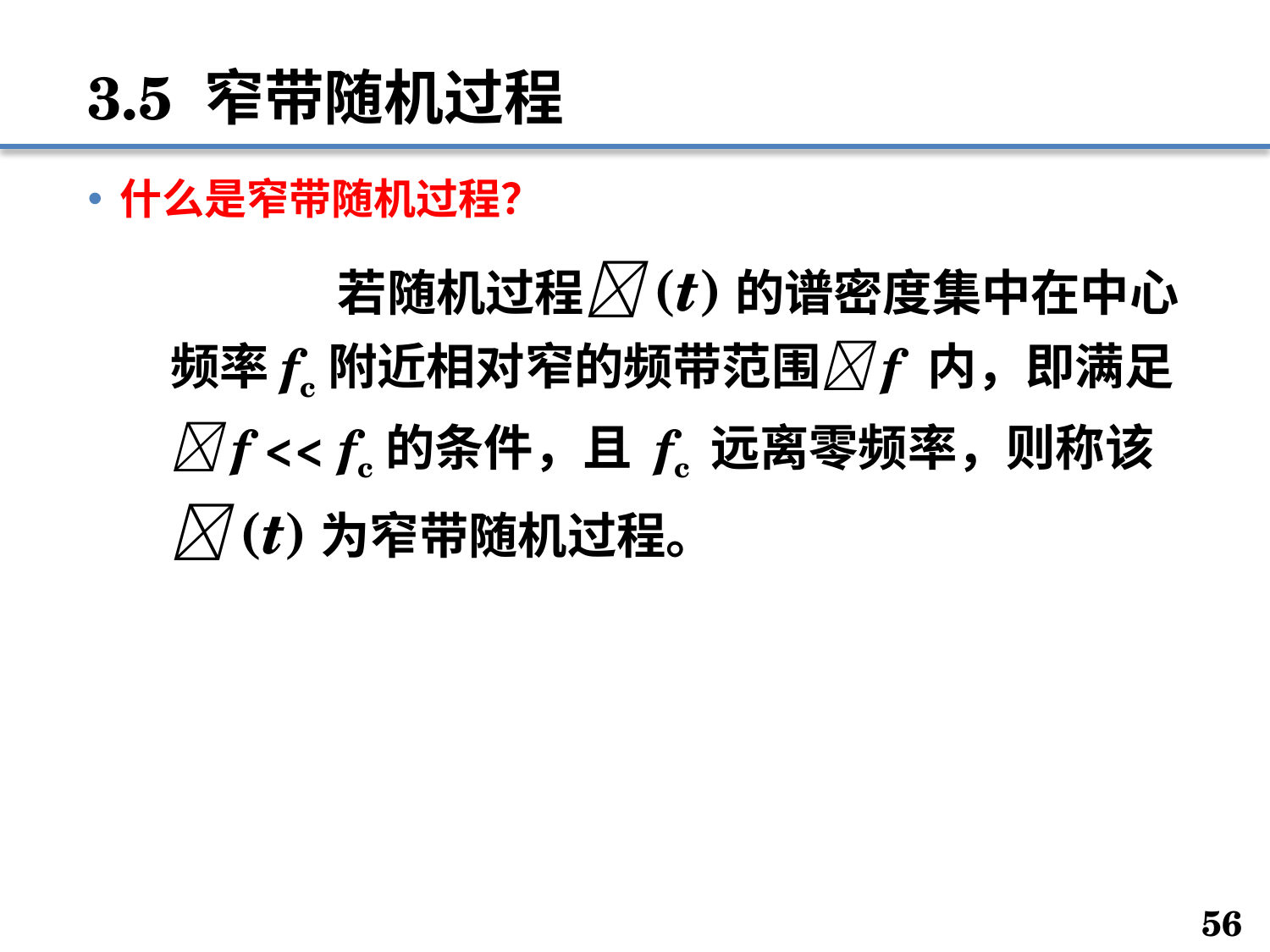

# 3.5 窄带随机过程
什么是窄带随机过程？
		    若随机过程ξ(t)的谱密度集中在中心频率fc附近相对窄的频带范围Δf 内，即满足Δf << fc的条件，且 fc 远离零频率，则称该ξ(t)为窄带随机过程。
56